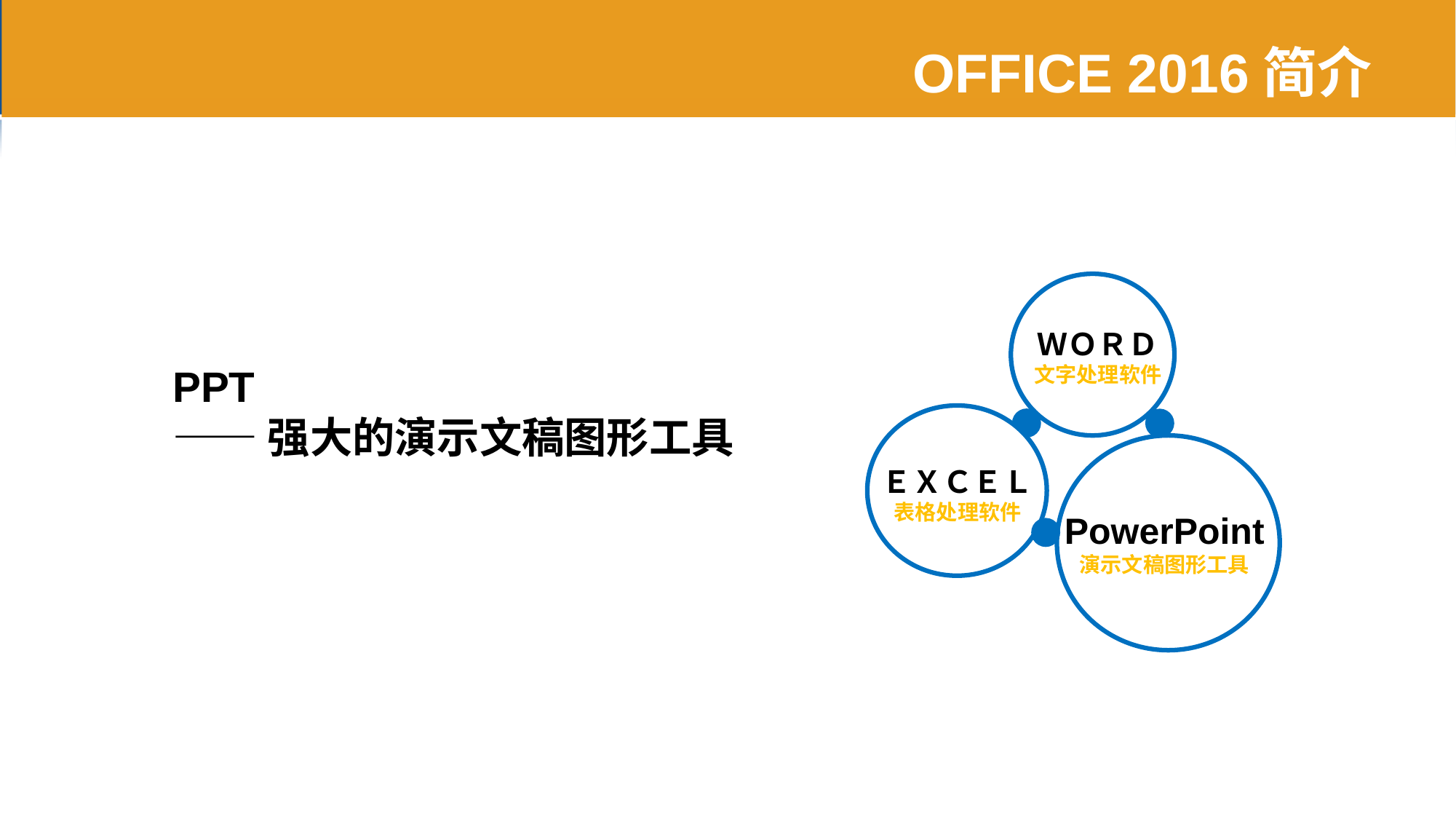

OFFICE 2016简介

ＷＯＲＤ
文字处理软件
PPT
——强大的演示文稿图形工具

ＥＸＣＥＬ
表格处理软件

0
PowerPoint
演示文稿图形工具